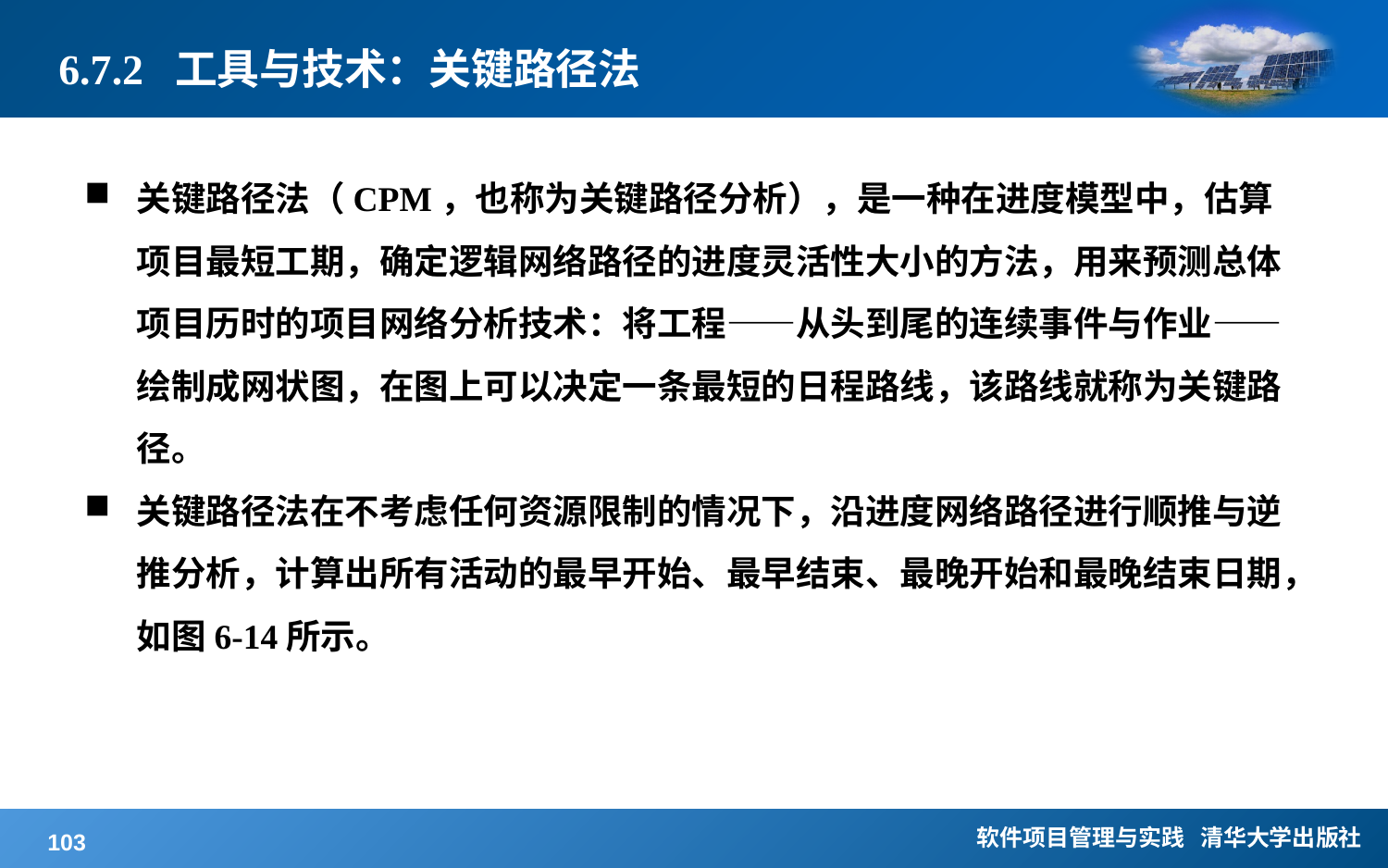

# 6.7.2  工具与技术：关键路径法
关键路径法（CPM，也称为关键路径分析），是一种在进度模型中，估算项目最短工期，确定逻辑网络路径的进度灵活性大小的方法，用来预测总体项目历时的项目网络分析技术：将工程——从头到尾的连续事件与作业——绘制成网状图，在图上可以决定一条最短的日程路线，该路线就称为关键路径。
关键路径法在不考虑任何资源限制的情况下，沿进度网络路径进行顺推与逆推分析，计算出所有活动的最早开始、最早结束、最晚开始和最晚结束日期，如图6-14所示。